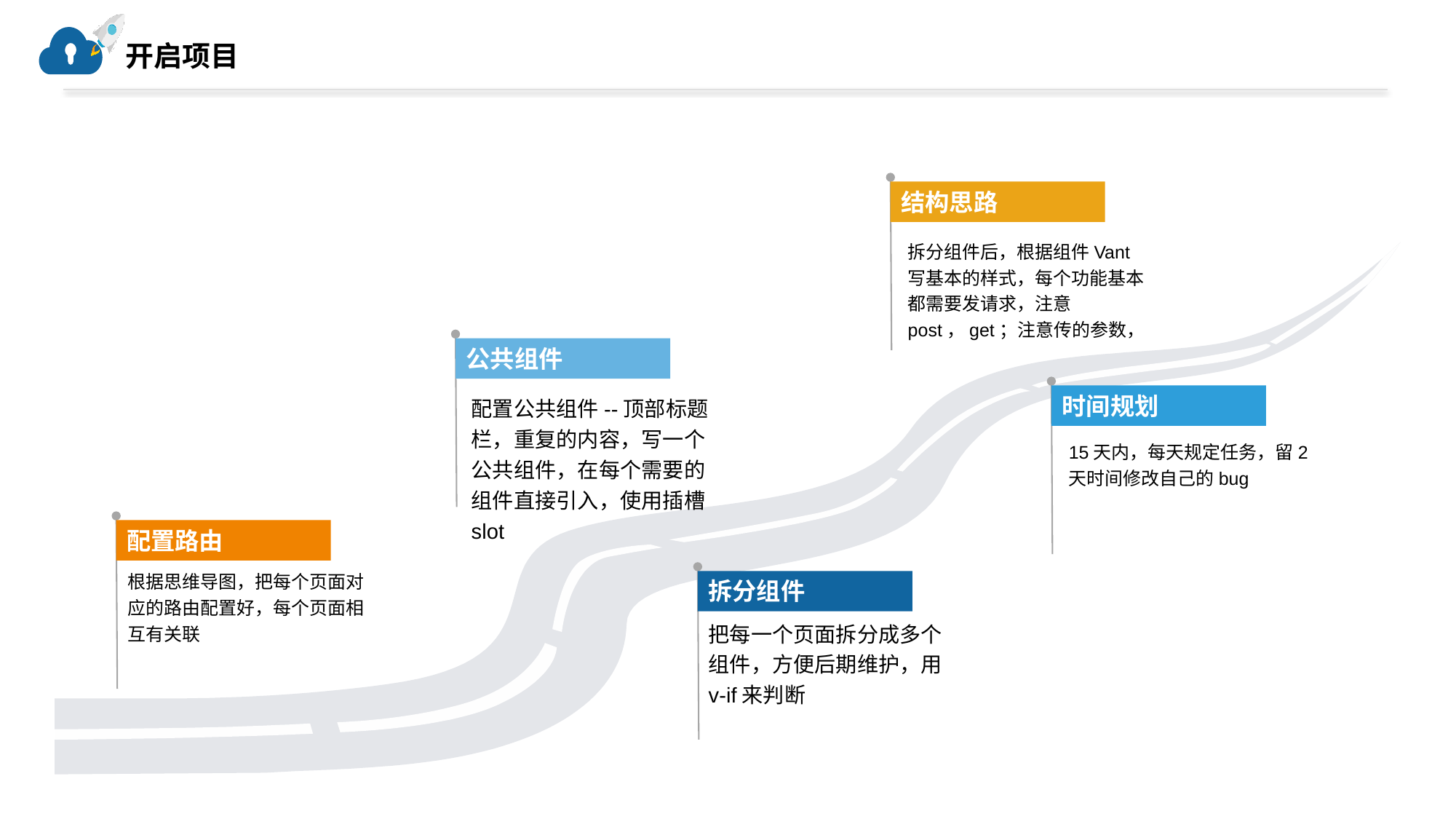

# 开启项目
结构思路

拆分组件后，根据组件Vant写基本的样式，每个功能基本都需要发请求，注意post，get；注意传的参数，

公共组件
配置公共组件--顶部标题栏，重复的内容，写一个公共组件，在每个需要的组件直接引入，使用插槽slot
时间规划
15天内，每天规定任务，留2天时间修改自己的bug
配置路由
根据思维导图，把每个页面对应的路由配置好，每个页面相互有关联
拆分组件
把每一个页面拆分成多个组件，方便后期维护，用
v-if来判断